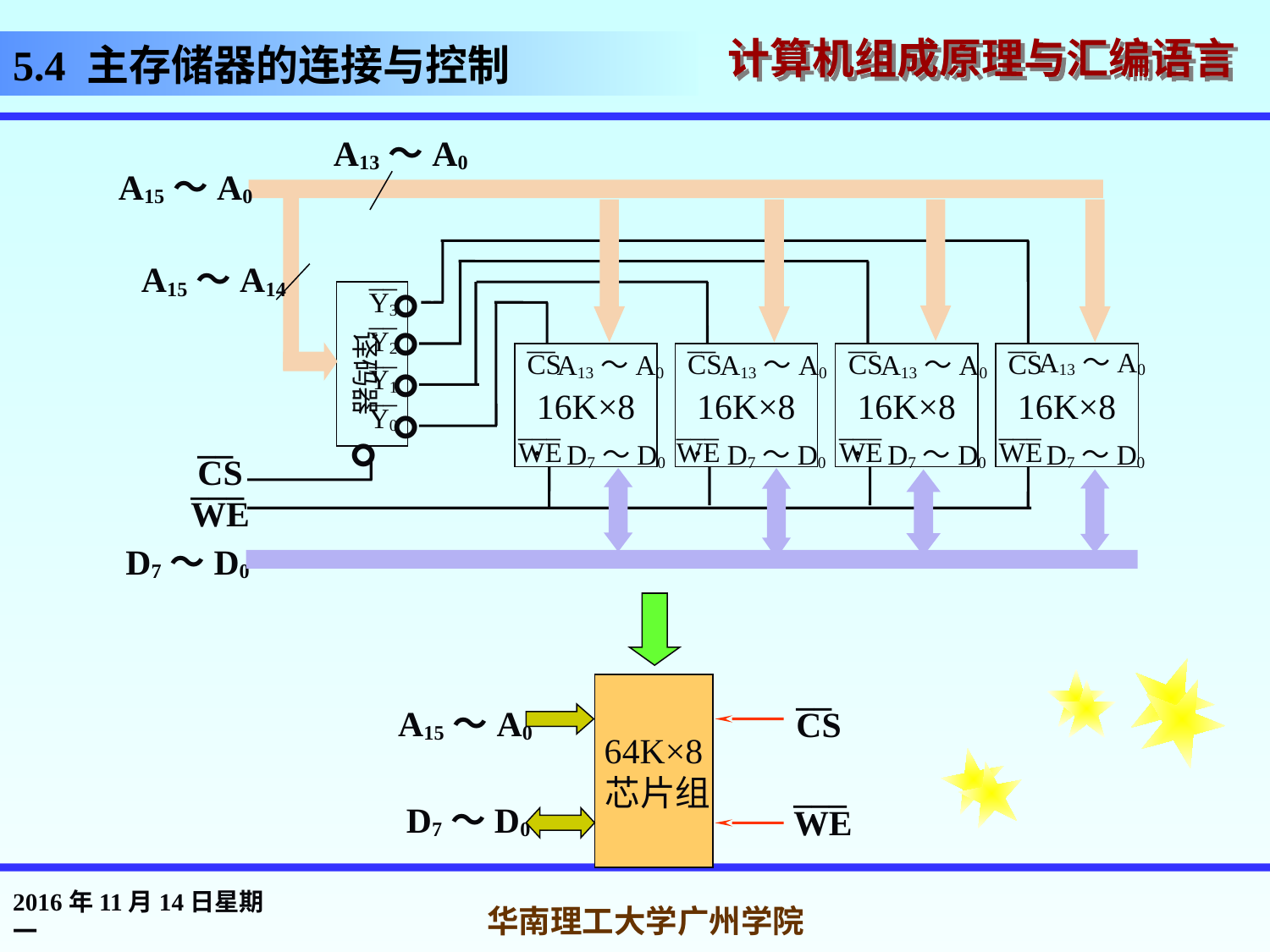

# 5.4 主存储器的连接与控制
A13～A0
A15～A0

。

A15～A14
__
Y3

。

__
Y2

。
__
CS
__
CS
__
CS
__
CS
译码器
__
Y1
A13～A0
A13～A0
A13～A0
A13～A0

16K×8
16K×8
16K×8
16K×8
。
__
Y0

。
___
WE
___
WE
___
WE
___
WE
__
CS
.
.
.

D7～D0
D7～D0
D7～D0
D7～D0
___
WE

D7～D0

__
CS
64K×8
 芯片组
A15～A0

___
WE
D7～D0

2016年11月14日星期一
华南理工大学广州学院